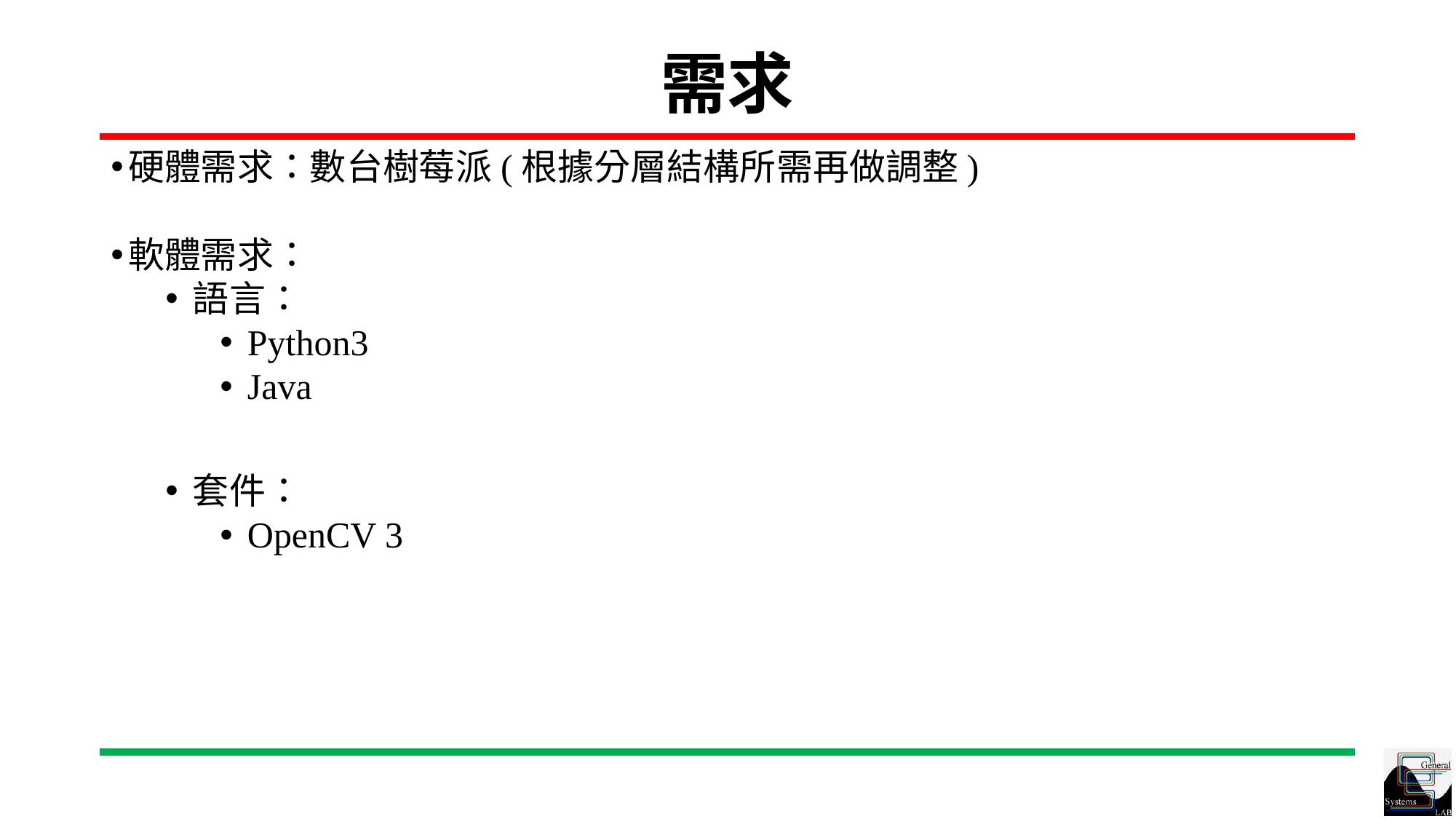

# 需求
硬體需求：數台樹莓派(根據分層結構所需再做調整)

軟體需求：
語言：
Python3
Java

套件：
OpenCV 3